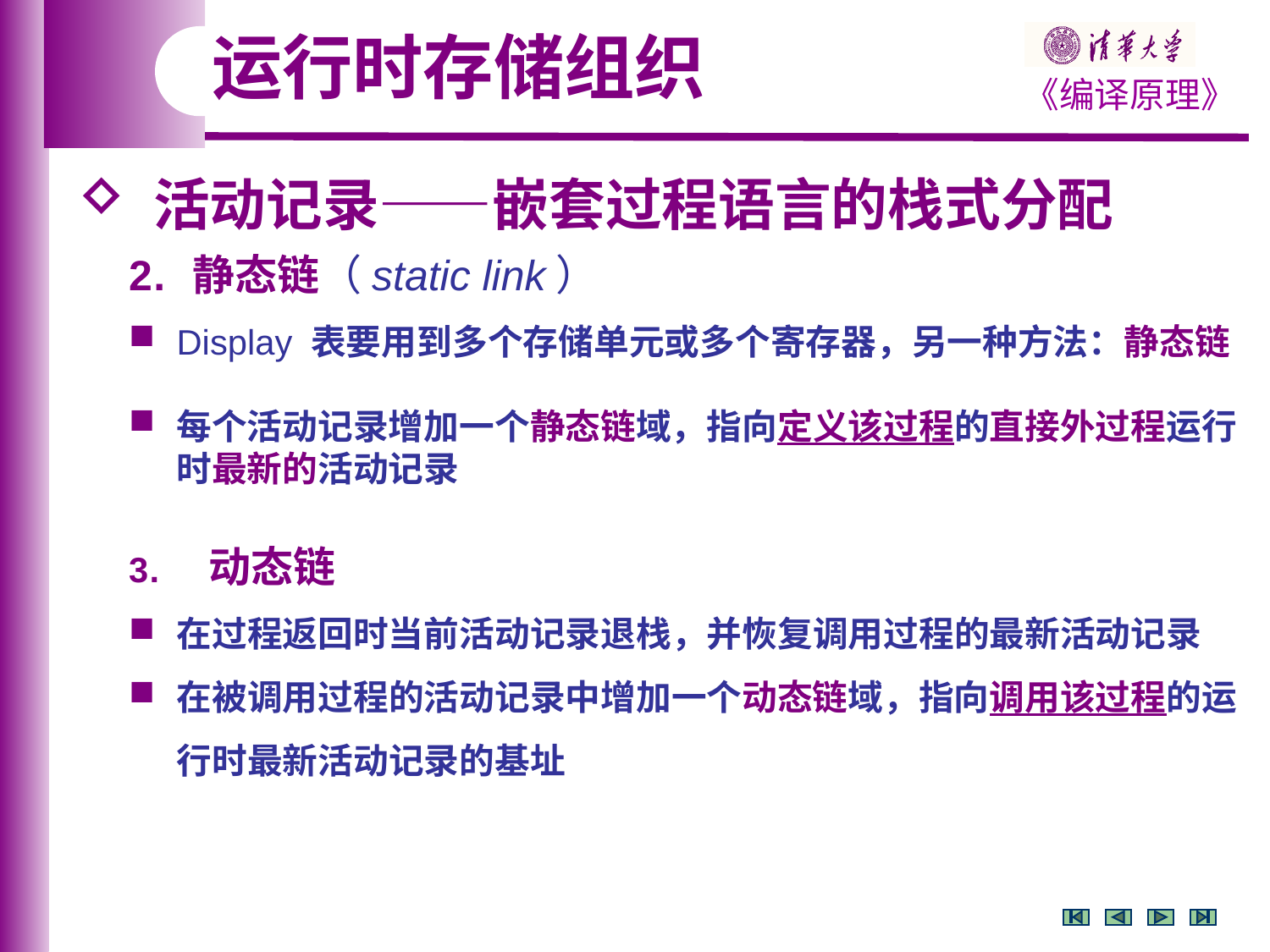

运行时存储组织
 活动记录——嵌套过程语言的栈式分配
静态链（static link）

Display 表要用到多个存储单元或多个寄存器，另一种方法：静态链

每个活动记录增加一个静态链域，指向定义该过程的直接外过程运行时最新的活动记录
 动态链
在过程返回时当前活动记录退栈，并恢复调用过程的最新活动记录
在被调用过程的活动记录中增加一个动态链域，指向调用该过程的运行时最新活动记录的基址